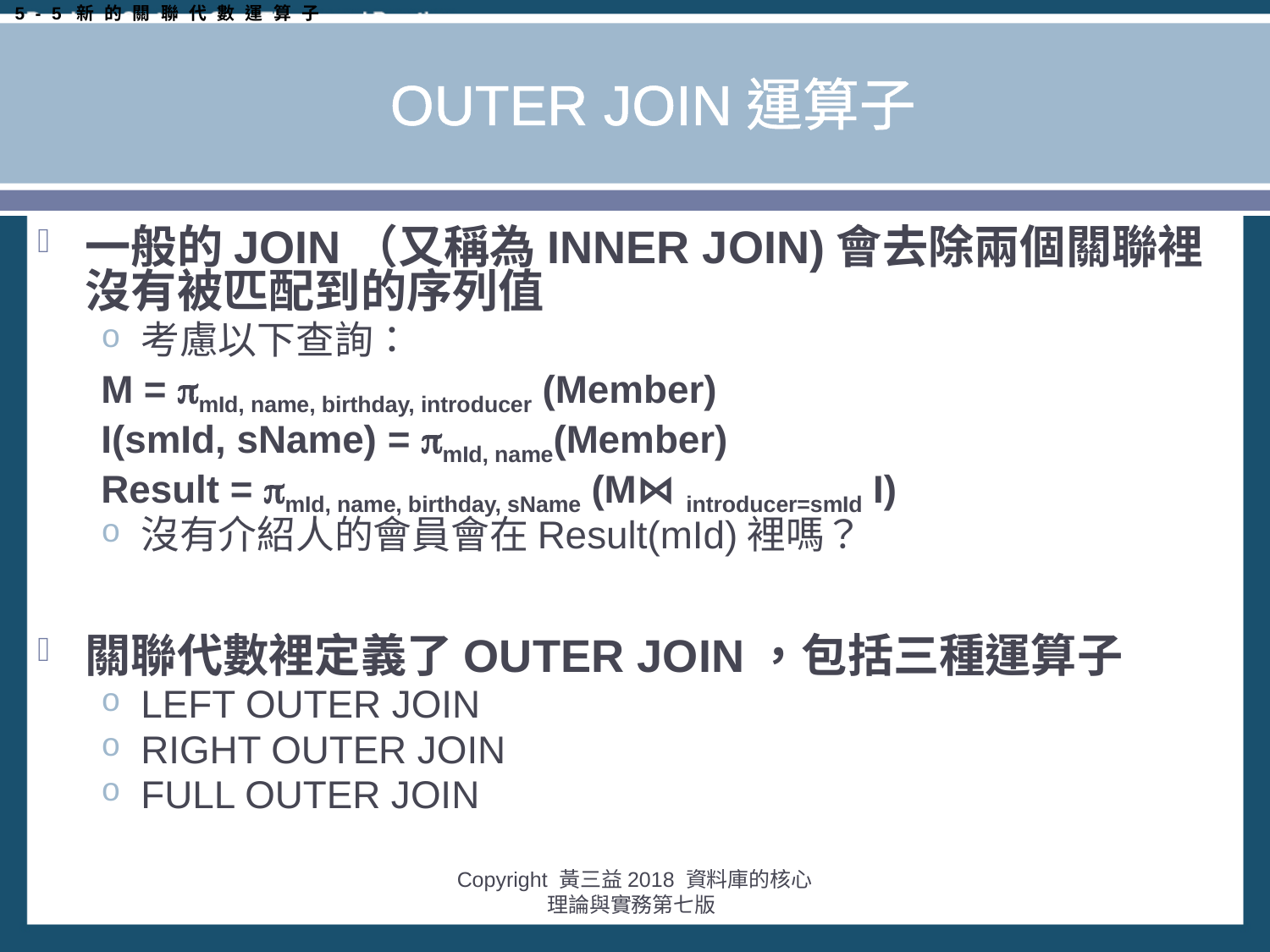

5-5新的關聯代數運算子
# OUTER JOIN運算子
一般的JOIN（又稱為INNER JOIN)會去除兩個關聯裡沒有被匹配到的序列值
考慮以下查詢：
M = πmId, name, birthday, introducer (Member)
I(smId, sName) = πmId, name(Member)
Result = πmId, name, birthday, sName (M⋈ introducer=smId I)
沒有介紹人的會員會在Result(mId)裡嗎？

關聯代數裡定義了OUTER JOIN，包括三種運算子
LEFT OUTER JOIN
RIGHT OUTER JOIN
FULL OUTER JOIN

Copyright 黃三益2018 資料庫的核心理論與實務第七版